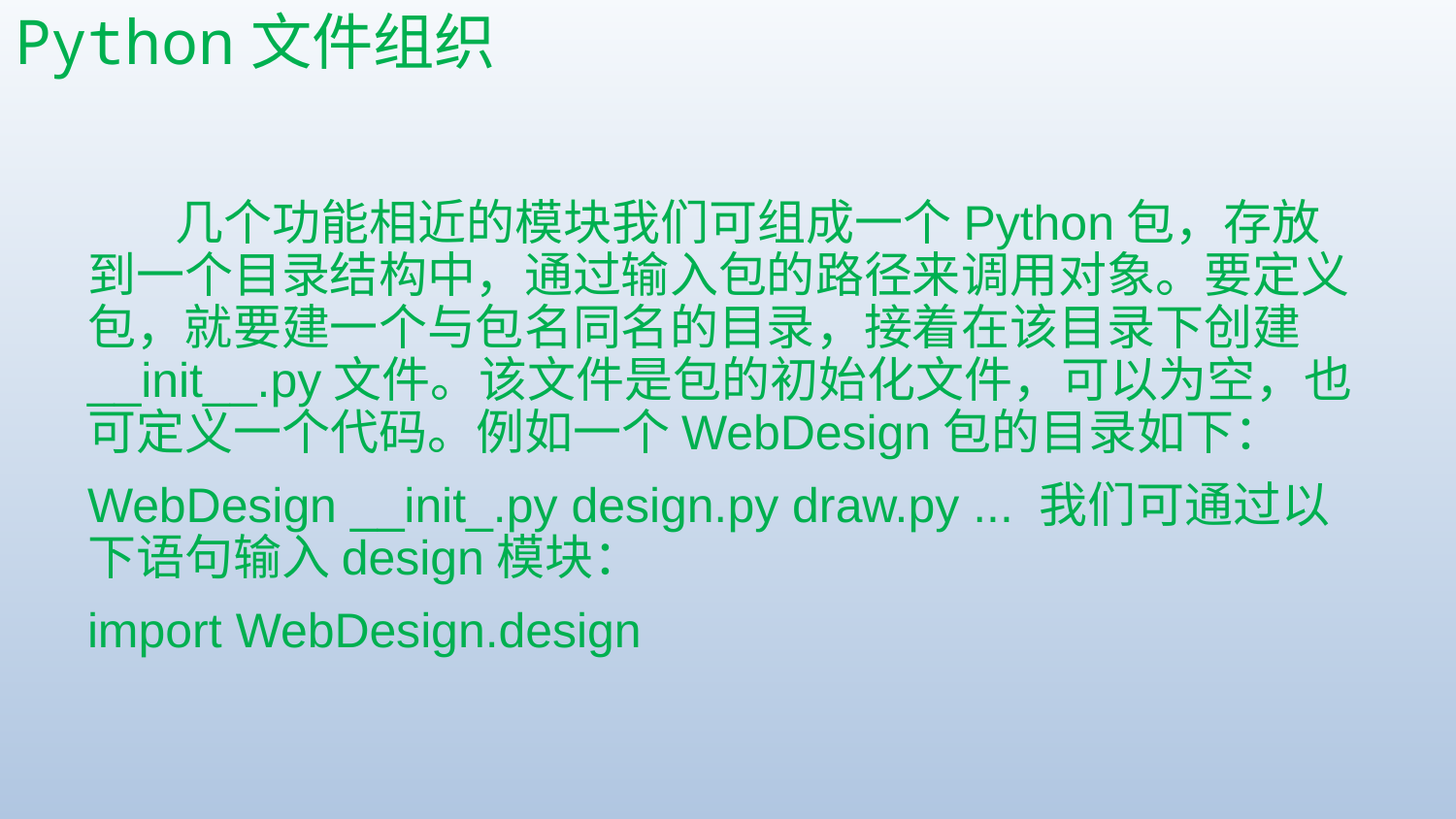

# Python文件组织
       几个功能相近的模块我们可组成一个Python包，存放到一个目录结构中，通过输入包的路径来调用对象。要定义包，就要建一个与包名同名的目录，接着在该目录下创建__init__.py文件。该文件是包的初始化文件，可以为空，也可定义一个代码。例如一个WebDesign包的目录如下：
WebDesign __init_.py design.py draw.py ... 我们可通过以下语句输入design模块：
import WebDesign.design
94